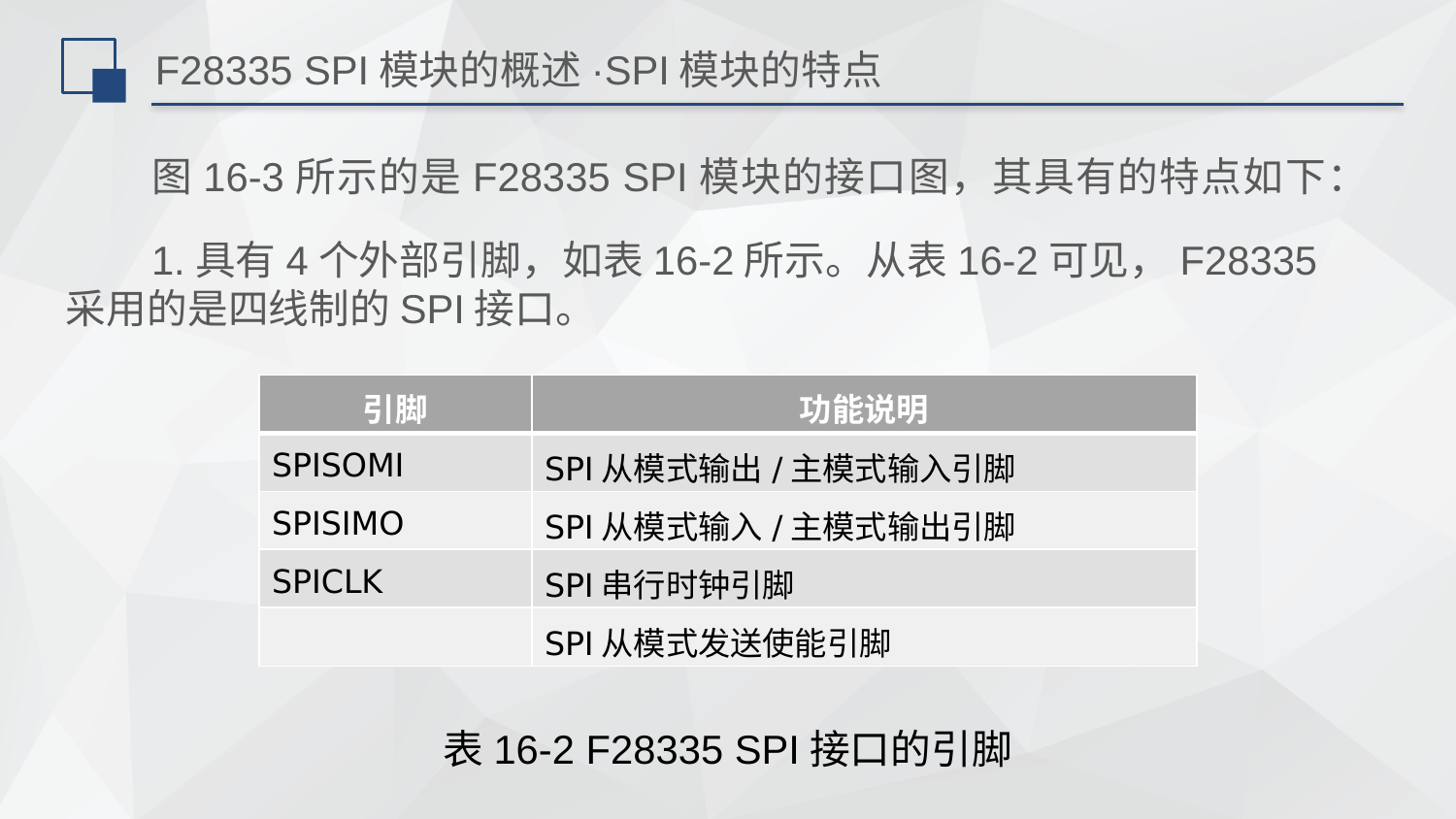

# F28335 SPI模块的概述·SPI模块的特点
图16-3所示的是F28335 SPI模块的接口图，其具有的特点如下：
1.具有4个外部引脚，如表16-2所示。从表16-2可见，F28335采用的是四线制的SPI接口。
| 引脚 | 功能说明 |
| --- | --- |
| SPISOMI | SPI从模式输出/主模式输入引脚 |
| SPISIMO | SPI从模式输入/主模式输出引脚 |
| SPICLK | SPI串行时钟引脚 |
|  | SPI从模式发送使能引脚 |
表16-2 F28335 SPI接口的引脚